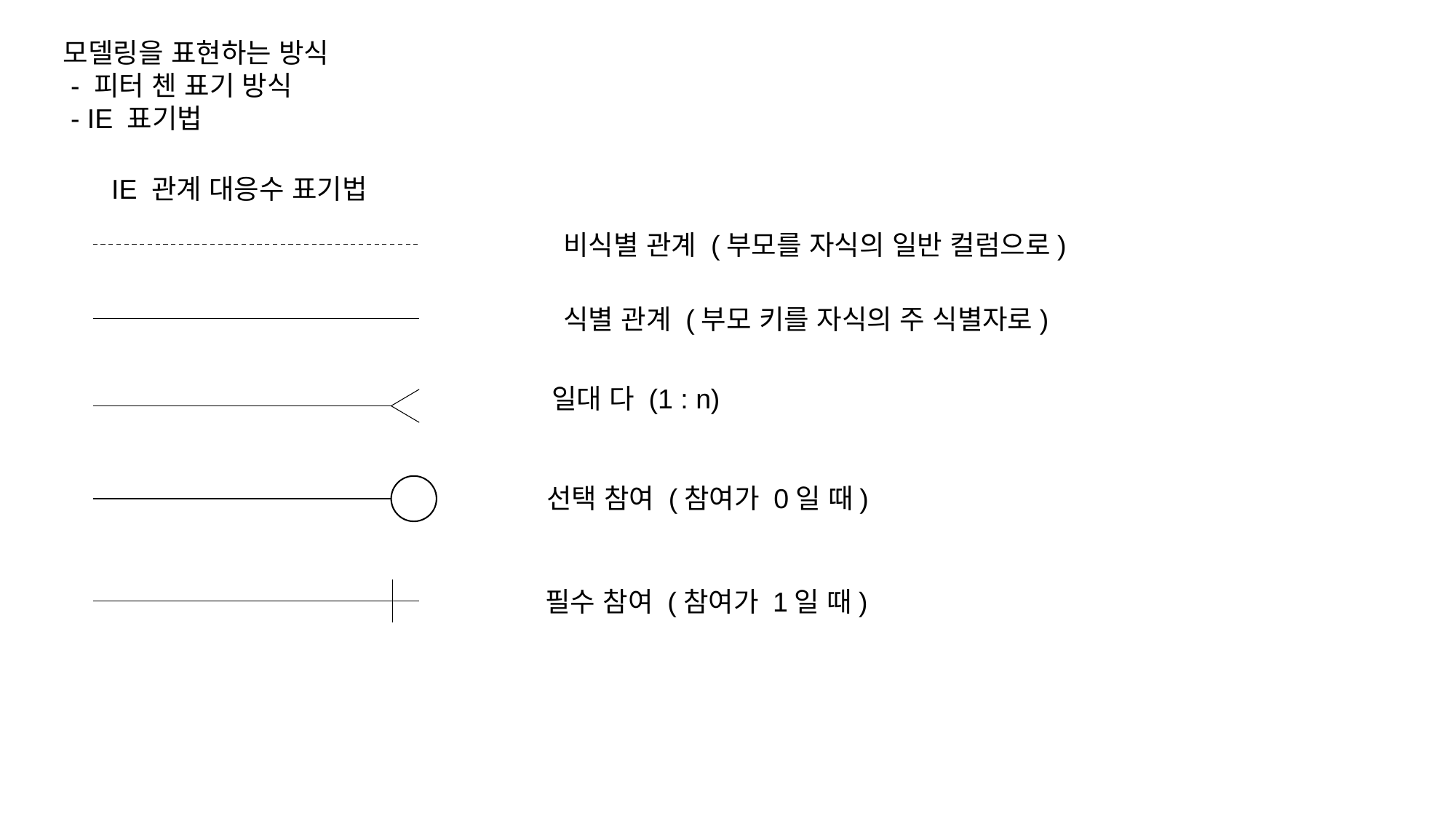

모델링을 표현하는 방식
 - 피터 첸 표기 방식
 - IE 표기법
IE 관계 대응수 표기법
비식별 관계 (부모를 자식의 일반 컬럼으로)
식별 관계 (부모 키를 자식의 주 식별자로)
일대 다 (1 : n)

선택 참여 (참여가 0일 때)
필수 참여 (참여가 1일 때)